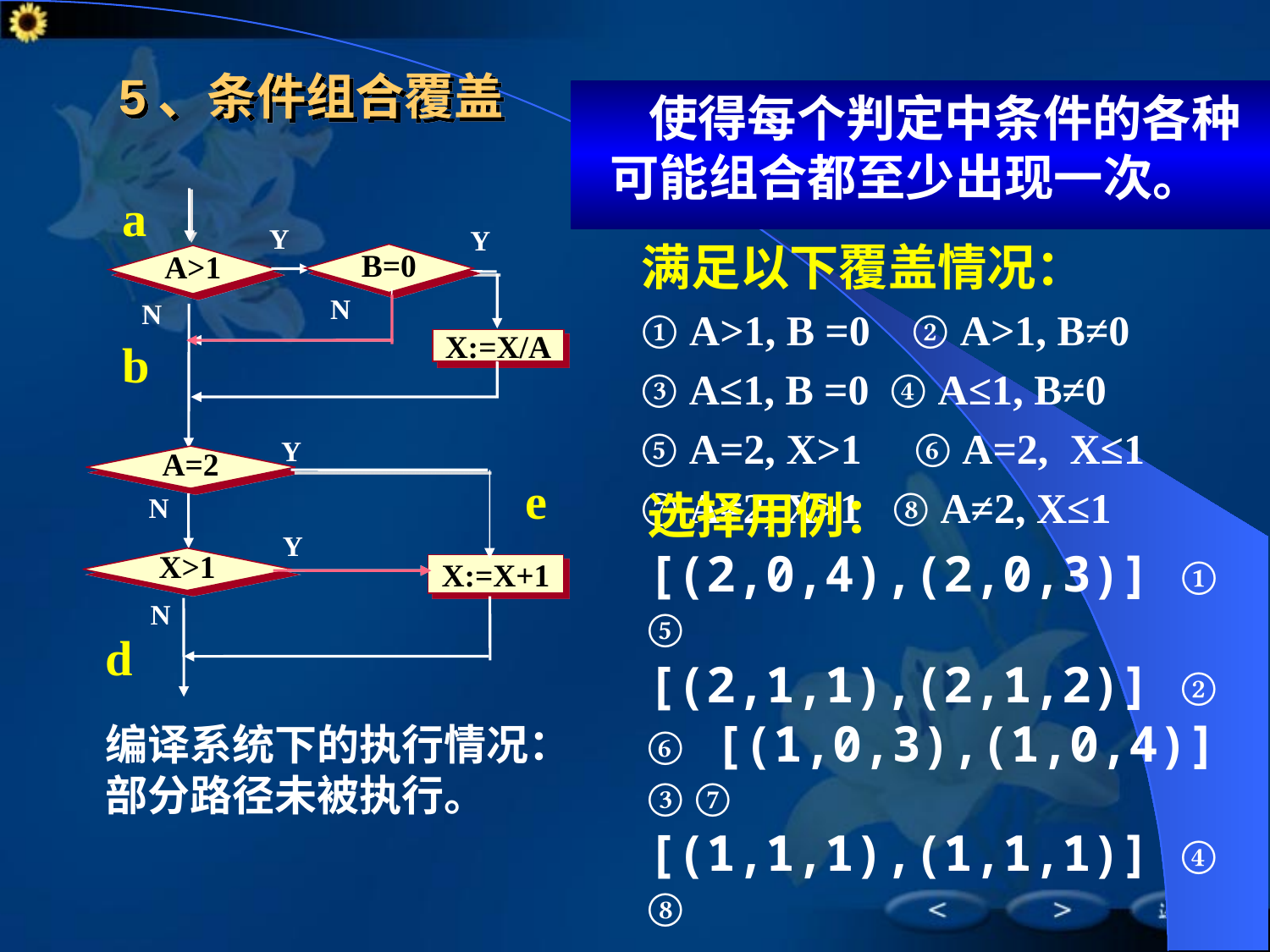

# 5、条件组合覆盖
使得每个判定中条件的各种可能组合都至少出现一次。
a

Y
Y
c
满足以下覆盖情况：
① A>1, B =0    ② A>1, B≠0
③ A≤1, B =0  ④ A≤1, B≠0
⑤ A=2, X>1     ⑥ A=2,  X≤1
⑦ A≠2, X>1   ⑧ A≠2, X≤1
B=0
A>1

N

N

b
X:=X/A

Y
A=2
e

N

Y
X>1
选择用例：
[(2,0,4),(2,0,3)] ① ⑤
[(2,1,1),(2,1,2)] ② ⑥ [(1,0,3),(1,0,4)] ③ ⑦
[(1,1,1),(1,1,1)] ④ ⑧
X:=X+1

N

d

编译系统下的执行情况：
部分路径未被执行。